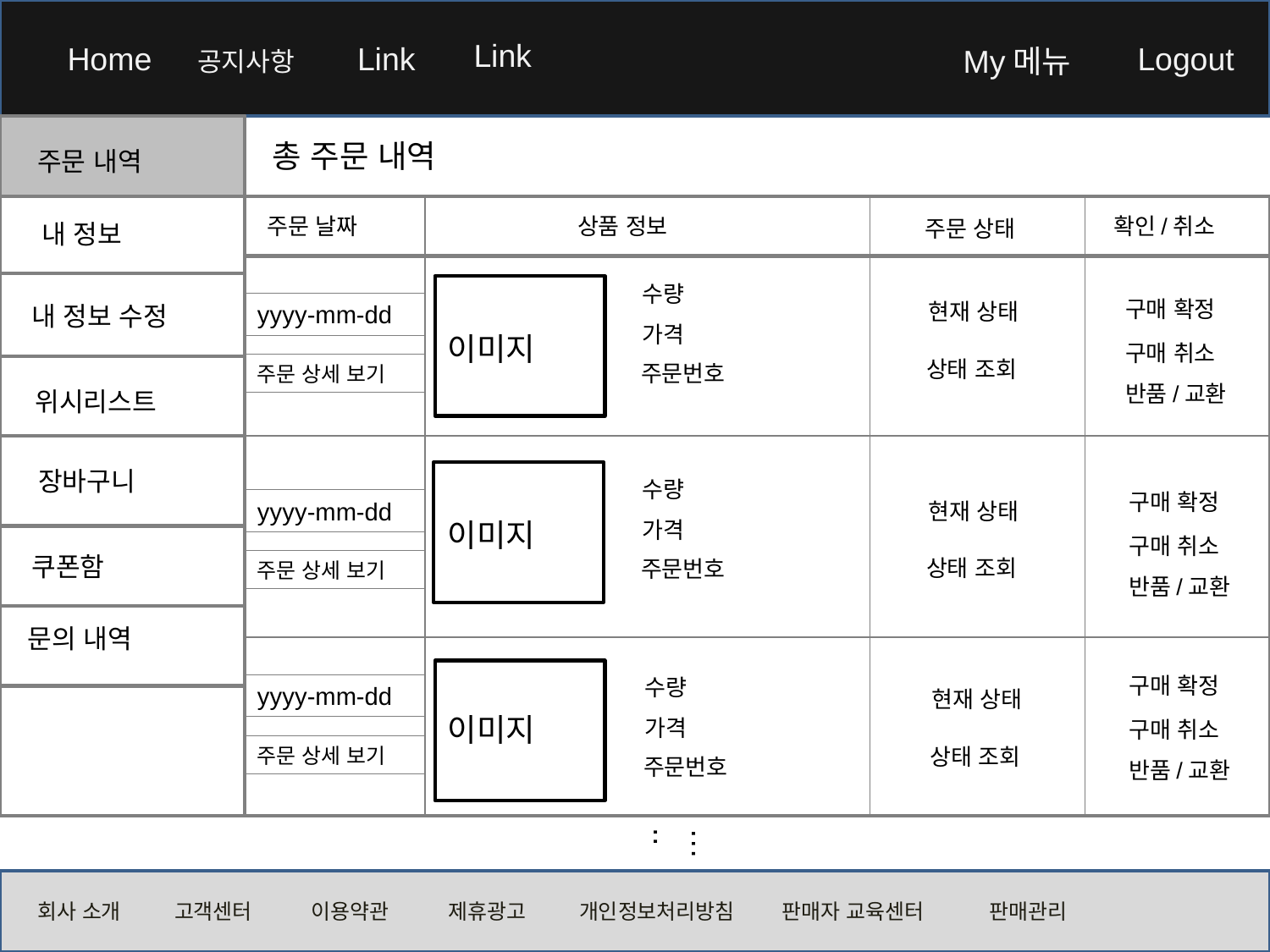

My메뉴 클릭 시
기본 주문 내역 표시
Link
Home
Link
Logout
My메뉴
공지사항

총 주문 내역
주문 내역

상품 정보
주문 날짜
확인/취소
주문 상태
내 정보

수량

구매 확정
현재 상태
yyyy-mm-dd
내 정보 수정
가격
이미지
구매 취소
상태 조회
주문번호
주문 상세 보기

반품/교환
위시리스트

장바구니

수량
구매 확정
yyyy-mm-dd
현재 상태
이미지
가격
구매 취소

쿠폰함
상태 조회
주문번호
주문 상세 보기
반품/교환

문의 내역

구매 확정
수량
yyyy-mm-dd
현재 상태
이미지
가격
구매 취소
주문 상세 보기
상태 조회
주문번호
반품/교환
…..

회사 소개         고객센터          이용약관          제휴광고         개인정보처리방침        판매자 교육센터           판매관리